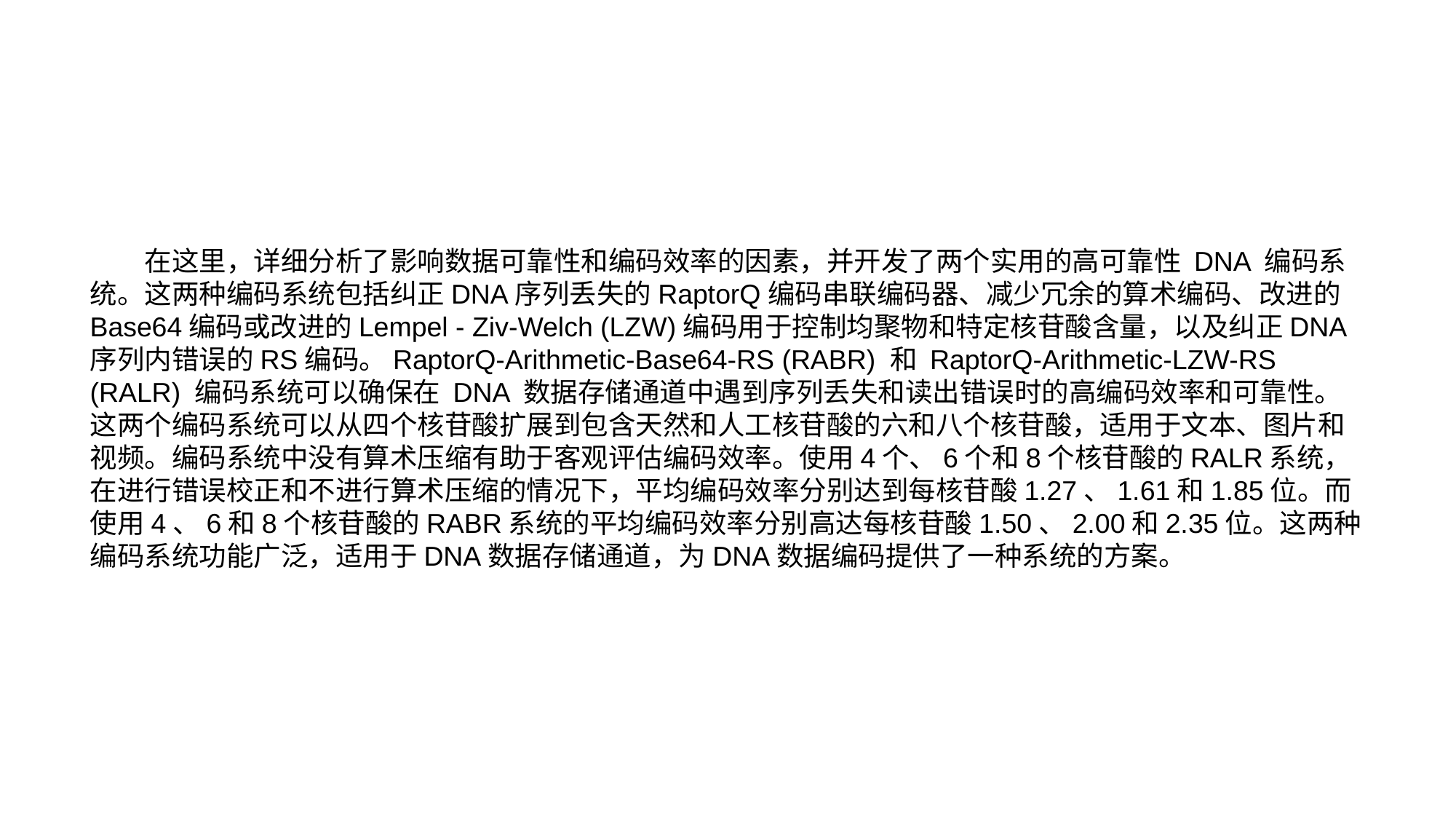

在这里，详细分析了影响数据可靠性和编码效率的因素，并开发了两个实用的高可靠性 DNA 编码系统。这两种编码系统包括纠正DNA序列丢失的RaptorQ编码串联编码器、减少冗余的算术编码、改进的Base64编码或改进的Lempel - Ziv-Welch (LZW)编码用于控制均聚物和特定核苷酸含量，以及纠正DNA序列内错误的RS编码。RaptorQ-Arithmetic-Base64-RS (RABR) 和 RaptorQ-Arithmetic-LZW-RS (RALR) 编码系统可以确保在 DNA 数据存储通道中遇到序列丢失和读出错误时的高编码效率和可靠性。这两个编码系统可以从四个核苷酸扩展到包含天然和人工核苷酸的六和八个核苷酸，适用于文本、图片和视频。编码系统中没有算术压缩有助于客观评估编码效率。使用4个、6个和8个核苷酸的RALR系统，在进行错误校正和不进行算术压缩的情况下，平均编码效率分别达到每核苷酸1.27、1.61和1.85位。而使用4、6和8个核苷酸的RABR系统的平均编码效率分别高达每核苷酸1.50、2.00和2.35位。这两种编码系统功能广泛，适用于DNA数据存储通道，为DNA数据编码提供了一种系统的方案。